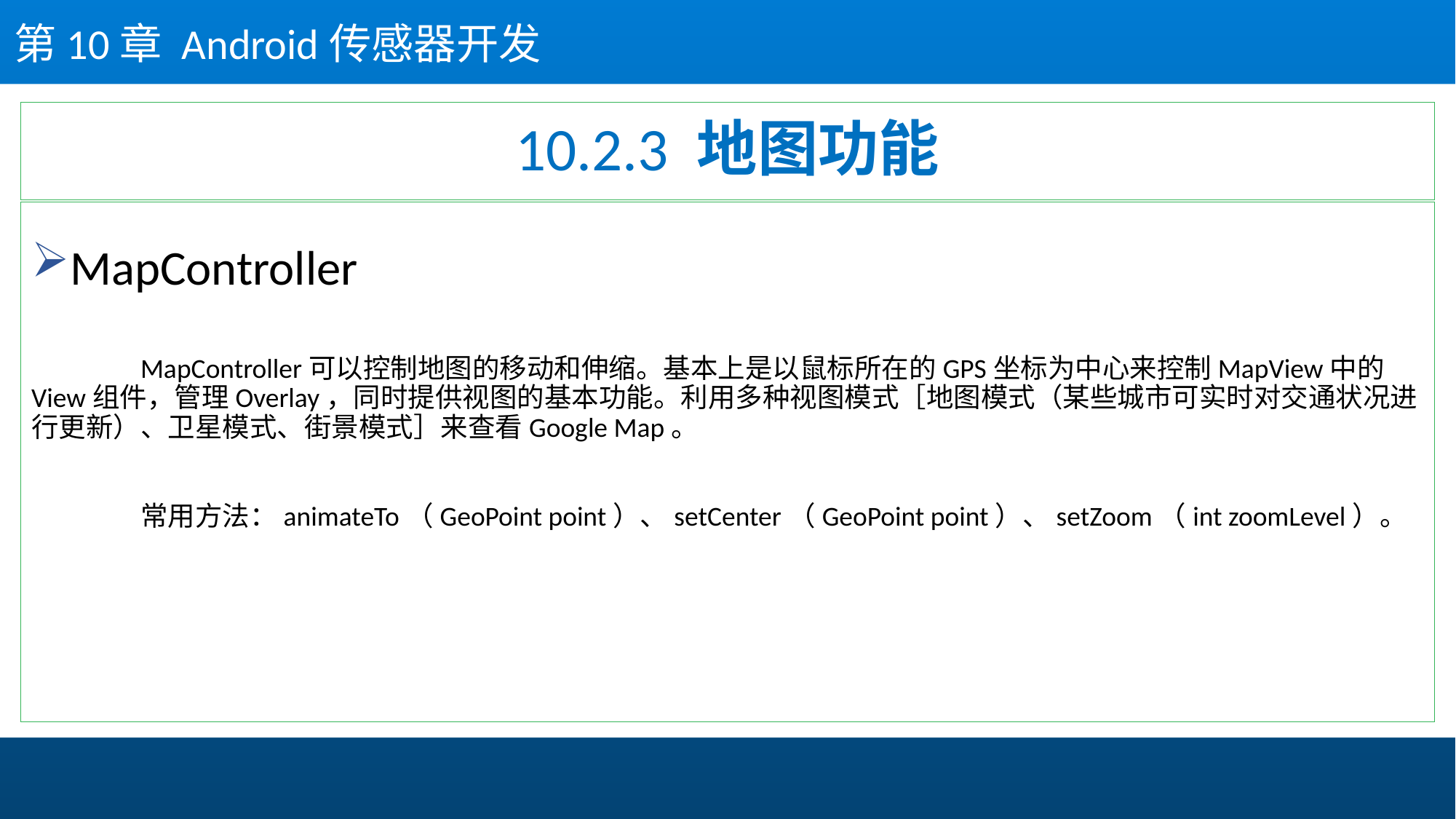

第10章 Android传感器开发

# 10.2.3 地图功能
MapController

	MapController可以控制地图的移动和伸缩。基本上是以鼠标所在的GPS坐标为中心来控制MapView中的View组件，管理Overlay，同时提供视图的基本功能。利用多种视图模式［地图模式（某些城市可实时对交通状况进行更新）、卫星模式、街景模式］来查看Google Map。

	常用方法：animateTo（GeoPoint point）、setCenter（GeoPoint point）、setZoom（int zoomLevel）。